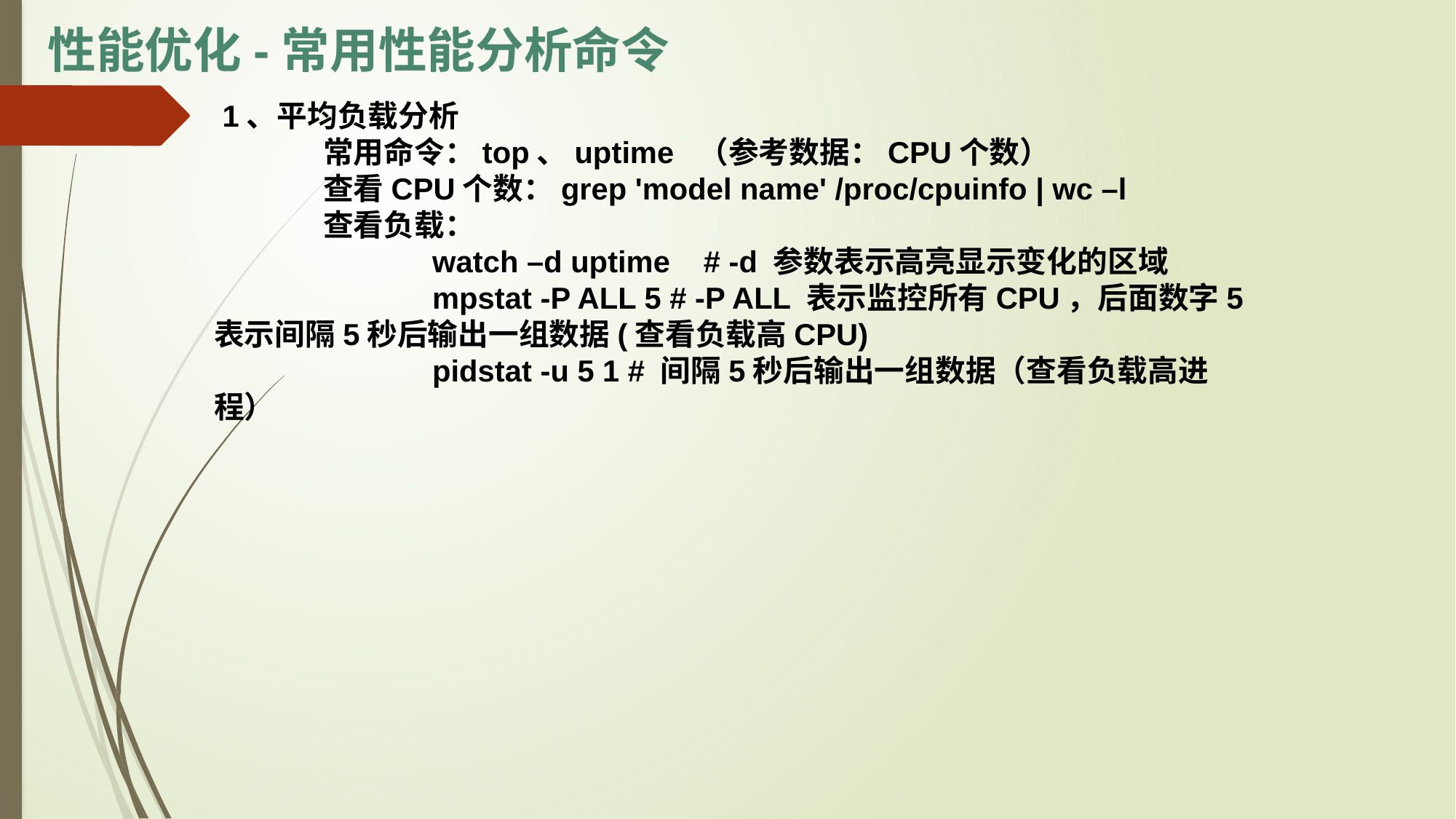

性能优化-常用性能分析命令
 1、平均负载分析
	常用命令：top、uptime  （参考数据：CPU个数）
	查看CPU个数：grep 'model name' /proc/cpuinfo | wc –l
	查看负载：
		watch –d uptime    # -d 参数表示高亮显示变化的区域
		mpstat -P ALL 5 # -P ALL 表示监控所有CPU，后面数字5表示间隔5秒后输出一组数据(查看负载高CPU)
		pidstat -u 5 1 # 间隔5秒后输出一组数据（查看负载高进程）